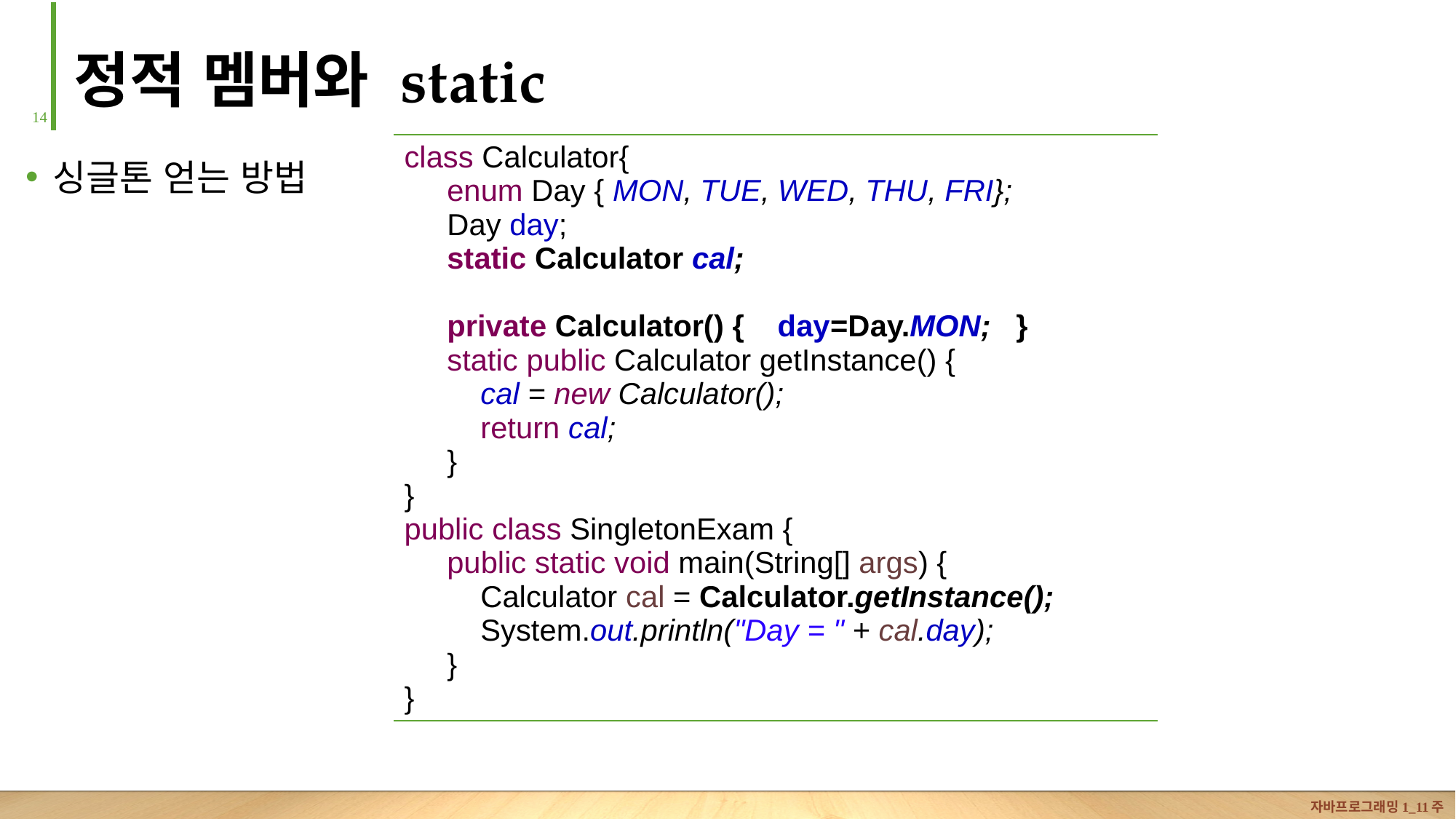

# 정적 멤버와 static
14
| class Calculator{ enum Day { MON, TUE, WED, THU, FRI}; Day day; static Calculator cal; private Calculator() { day=Day.MON; } static public Calculator getInstance() { cal = new Calculator(); return cal; } } public class SingletonExam { public static void main(String[] args) { Calculator cal = Calculator.getInstance(); System.out.println("Day = " + cal.day); } } |
| --- |
싱글톤 얻는 방법

자바프로그래밍1_11주